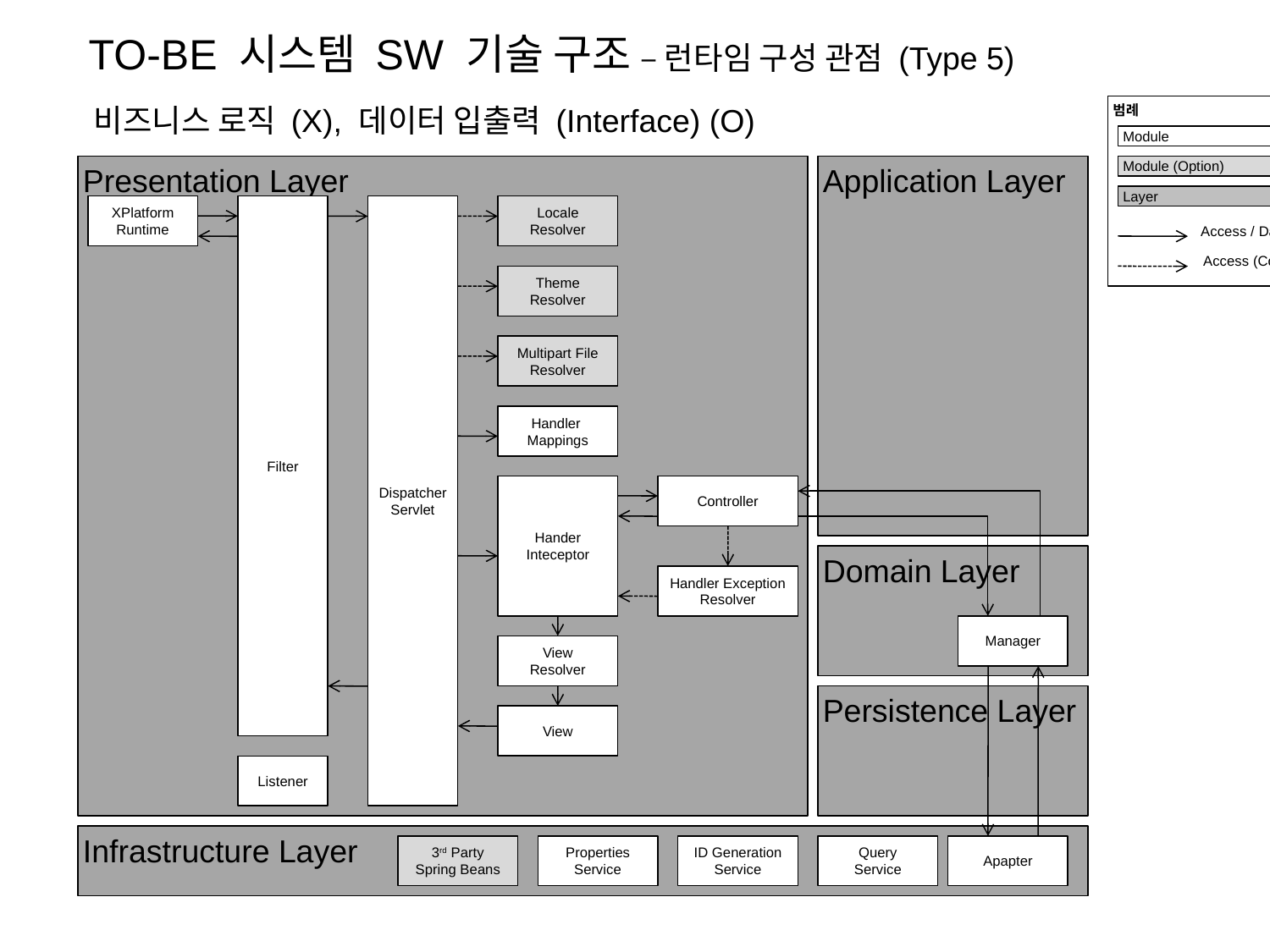

TO-BE 시스템 SW 기술 구조 – 런타임 구성 관점 (Type 5)
비즈니스 로직 (X), 데이터 입출력 (Interface) (O)
범례
Module
Presentation Layer
Application Layer
Module (Option)
Layer
XPlatform
Runtime
Filter
Dispatcher
Servlet
Locale
Resolver

Access / Data flow

Access (Conditional)
Theme
Resolver

Multipart File
Resolver

Handler
Mappings

Hander
Inteceptor
Controller

Domain Layer

Handler Exception
Resolver

Manager

View
Resolver
Persistence Layer

View

Listener
Infrastructure Layer
3rd Party
Spring Beans
Properties
Service
ID Generation
Service
Query
Service
Apapter